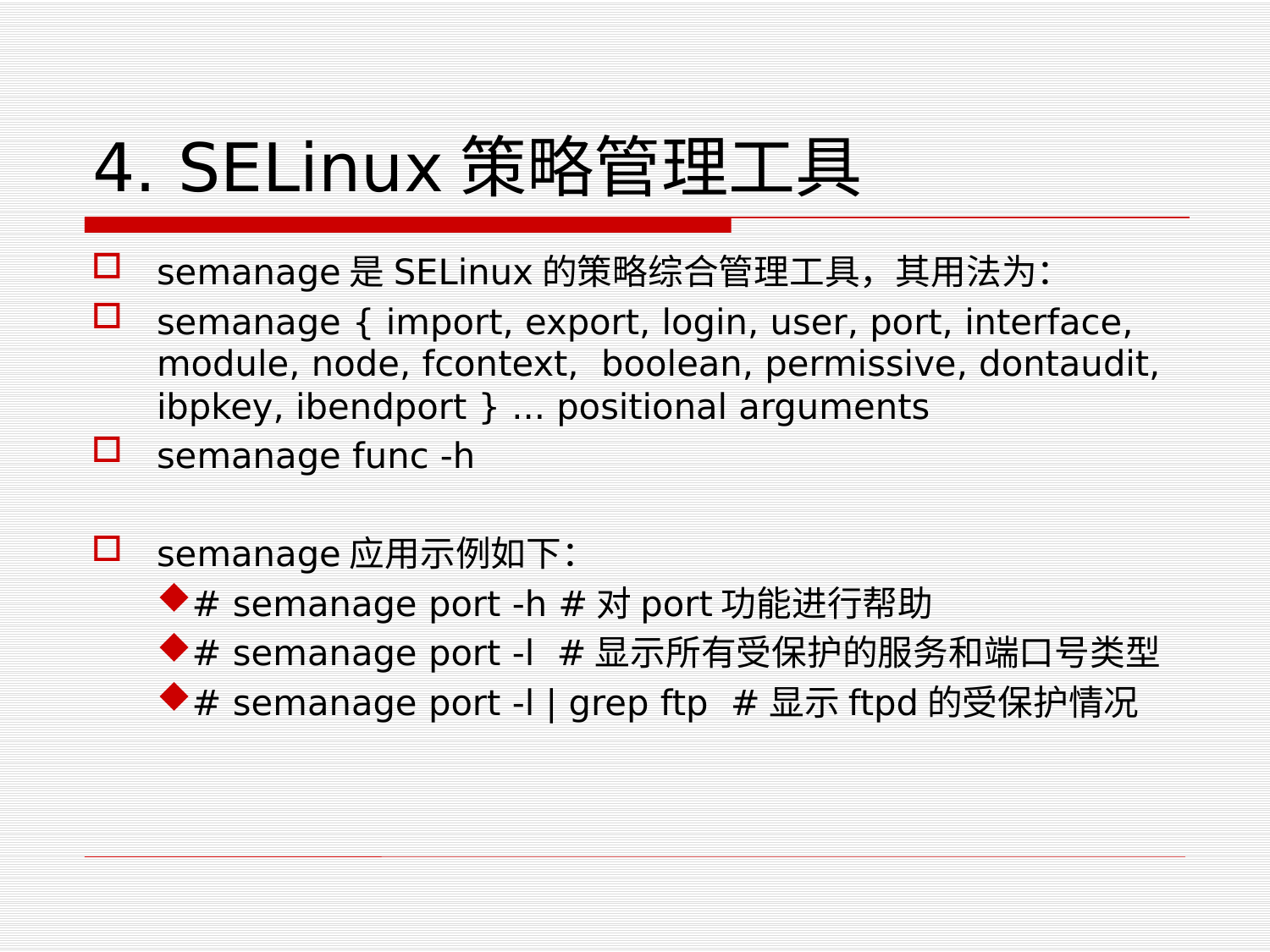

# 4. SELinux策略管理工具
semanage是SELinux的策略综合管理工具，其用法为：
semanage { import, export, login, user, port, interface, module, node, fcontext,  boolean, permissive, dontaudit, ibpkey, ibendport } ... positional arguments
semanage func -h

semanage应用示例如下：
# semanage port -h #对port功能进行帮助
# semanage port -l  #显示所有受保护的服务和端口号类型
# semanage port -l | grep ftp  #显示ftpd的受保护情况